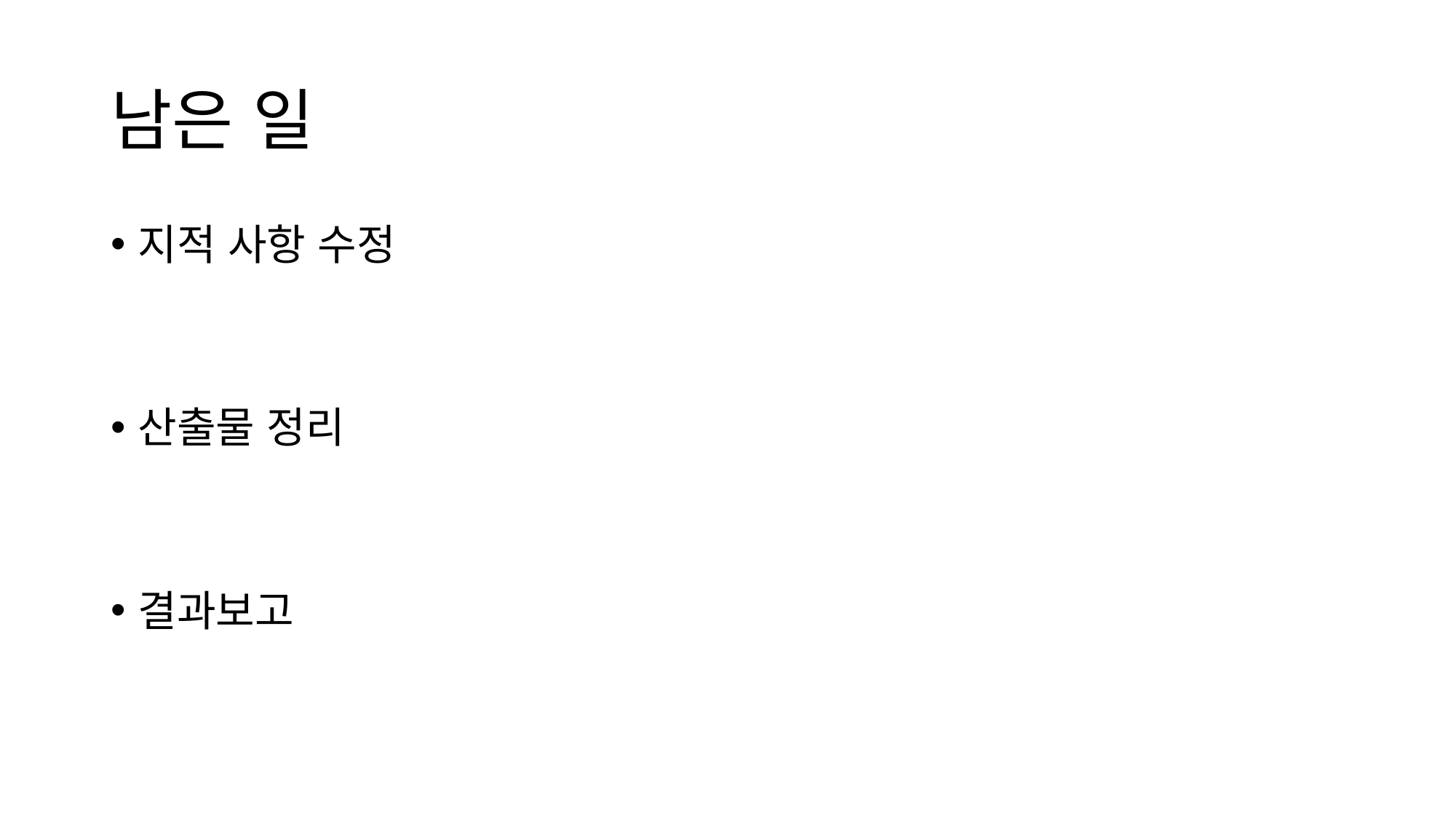

# 남은 일
지적 사항 수정

산출물 정리

결과보고